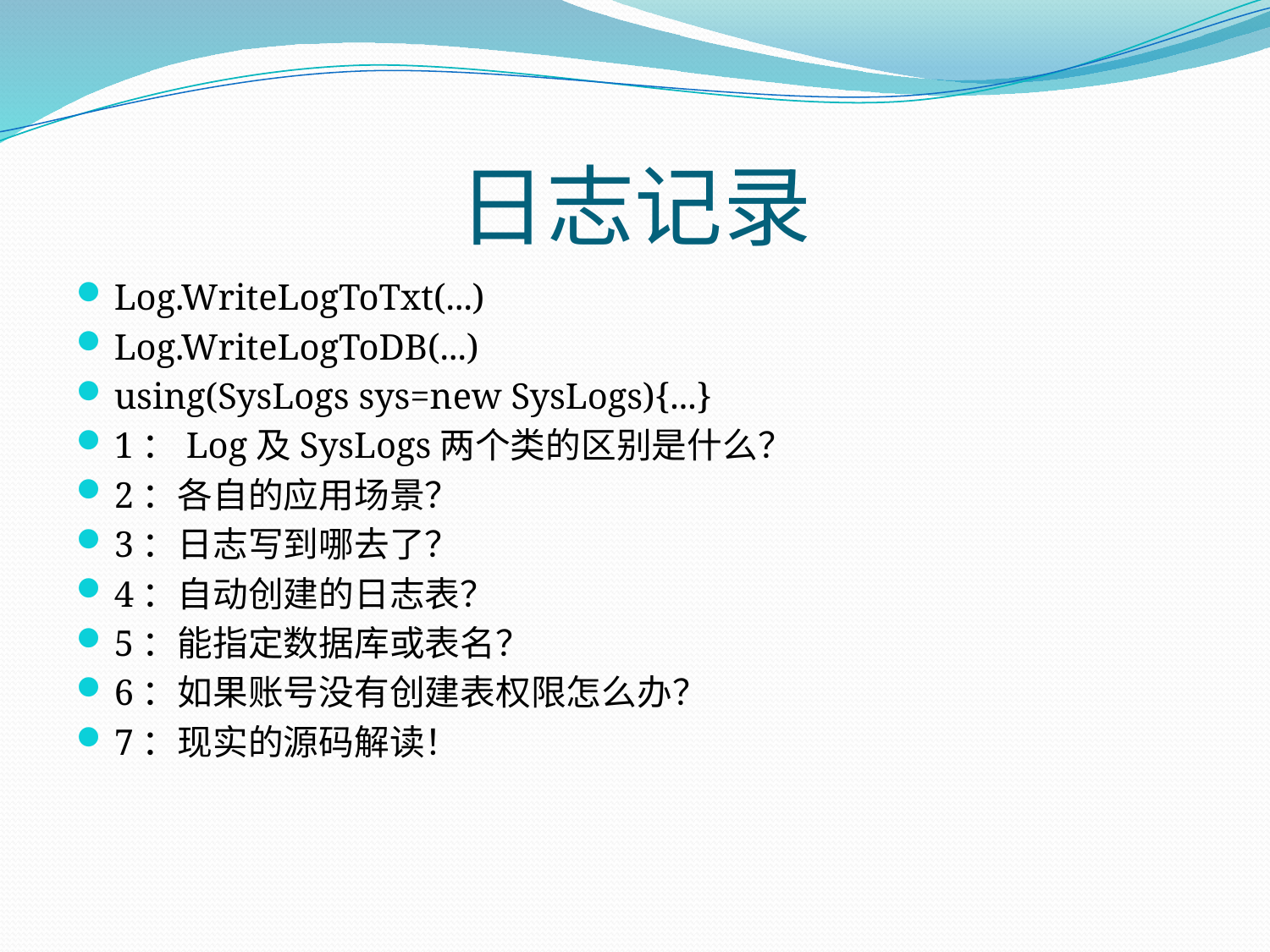

# 日志记录
Log.WriteLogToTxt(...)
Log.WriteLogToDB(...)
using(SysLogs sys=new SysLogs){...}
1：Log及SysLogs两个类的区别是什么？
2：各自的应用场景？
3：日志写到哪去了？
4：自动创建的日志表？
5：能指定数据库或表名？
6：如果账号没有创建表权限怎么办？
7：现实的源码解读！